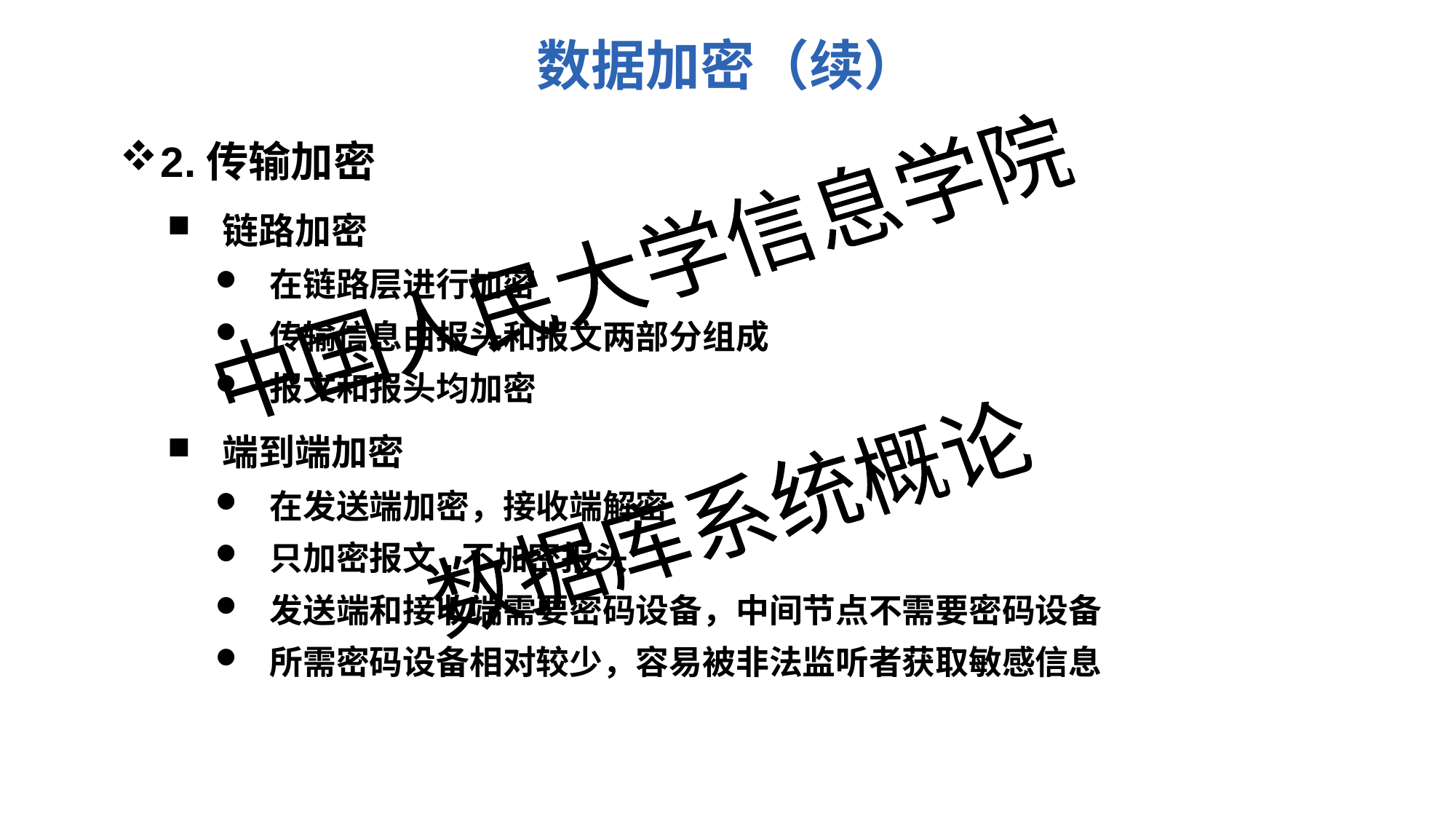

数据加密（续）
2.传输加密
链路加密
在链路层进行加密
传输信息由报头和报文两部分组成
报文和报头均加密
端到端加密
在发送端加密，接收端解密
只加密报文,不加密报头
发送端和接收端需要密码设备，中间节点不需要密码设备
所需密码设备相对较少，容易被非法监听者获取敏感信息